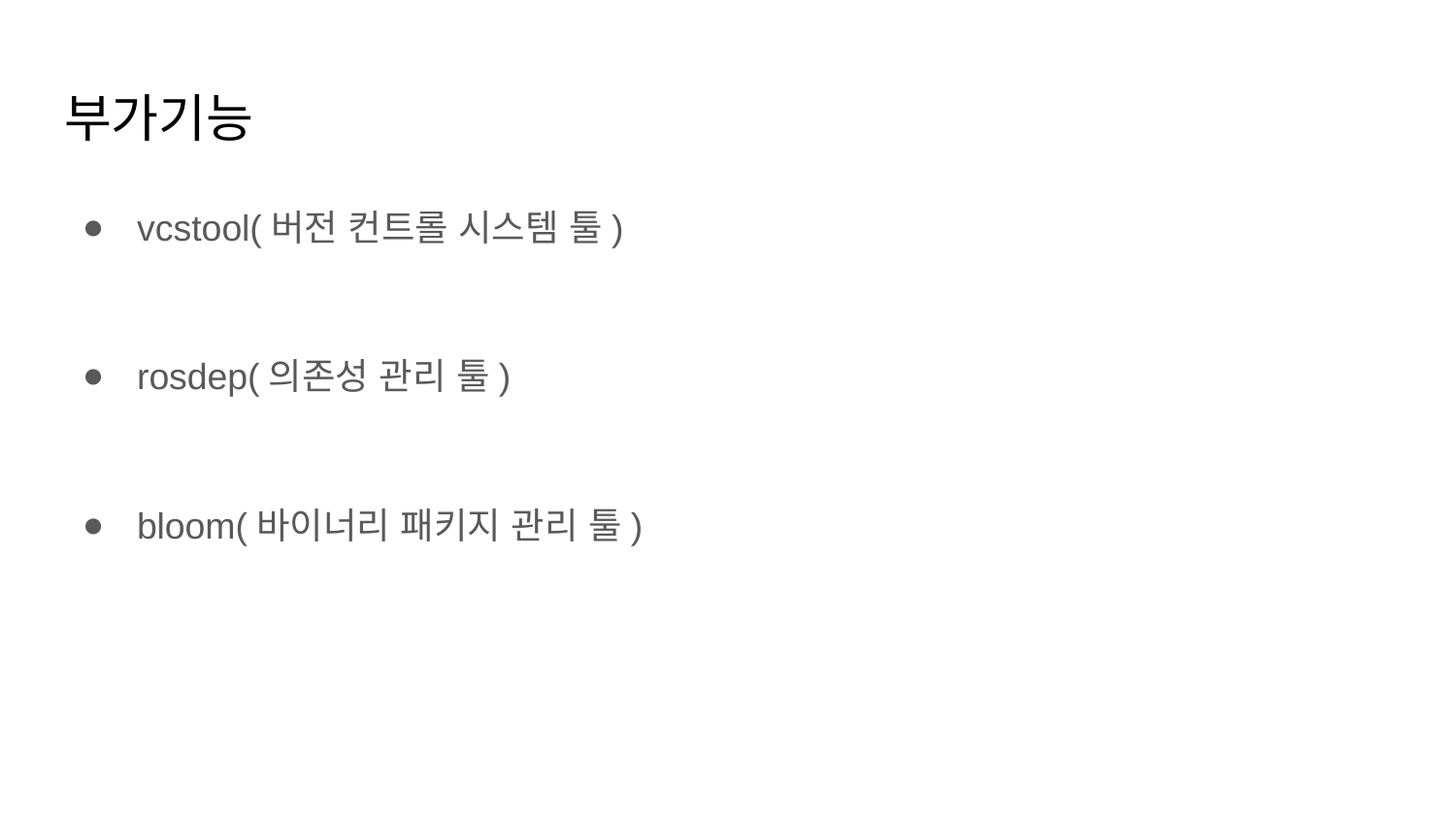

# 부가기능
vcstool(버전 컨트롤 시스템 툴)

rosdep(의존성 관리 툴)

bloom(바이너리 패키지 관리 툴)